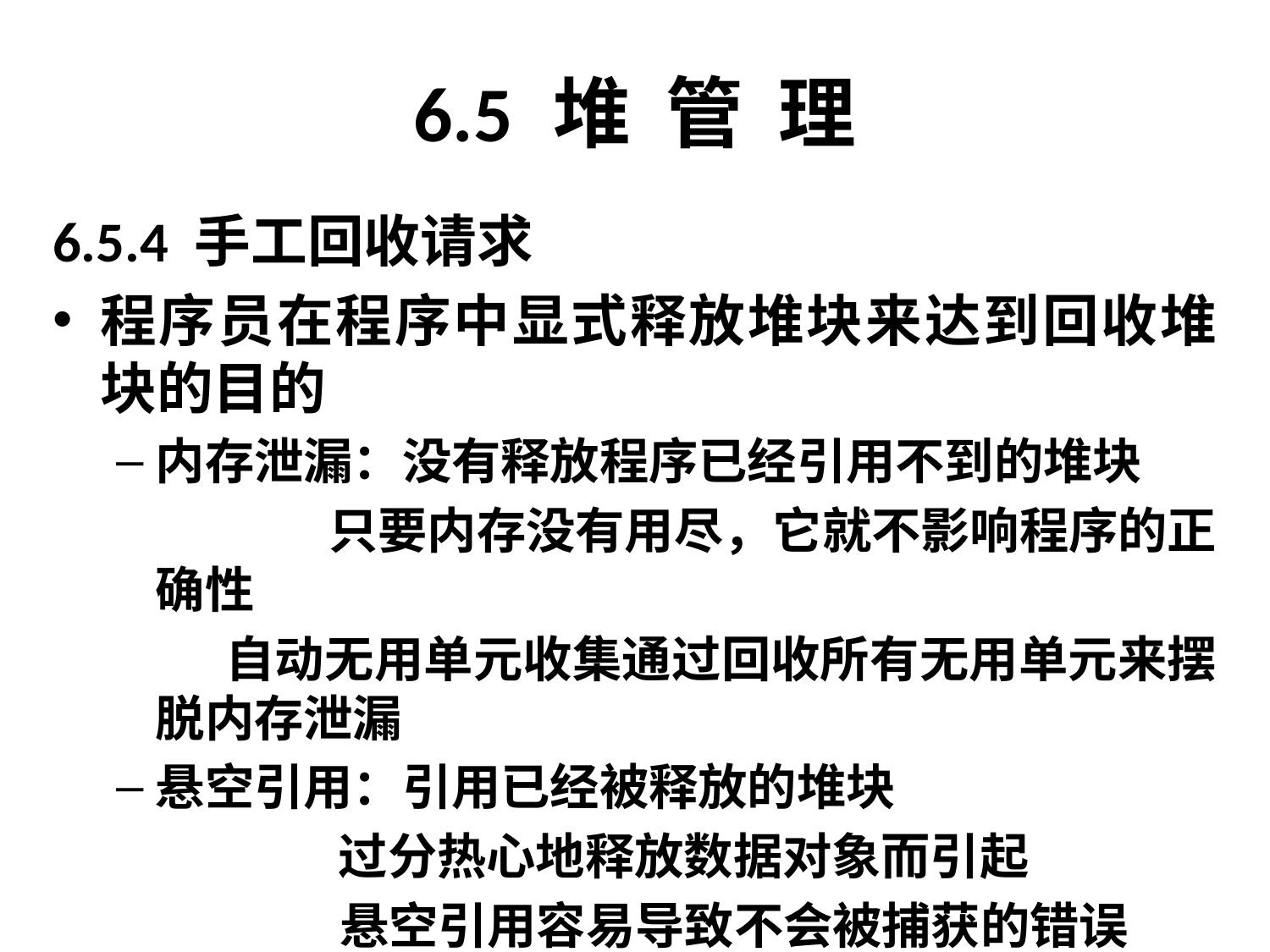

# 6.5 堆  管  理
6.5.4 手工回收请求
程序员在程序中显式释放堆块来达到回收堆块的目的
内存泄漏：没有释放程序已经引用不到的堆块
		   只要内存没有用尽，它就不影响程序的正确性
	     自动无用单元收集通过回收所有无用单元来摆脱内存泄漏
悬空引用：引用已经被释放的堆块
		    过分热心地释放数据对象而引起
		    悬空引用容易导致不会被捕获的错误